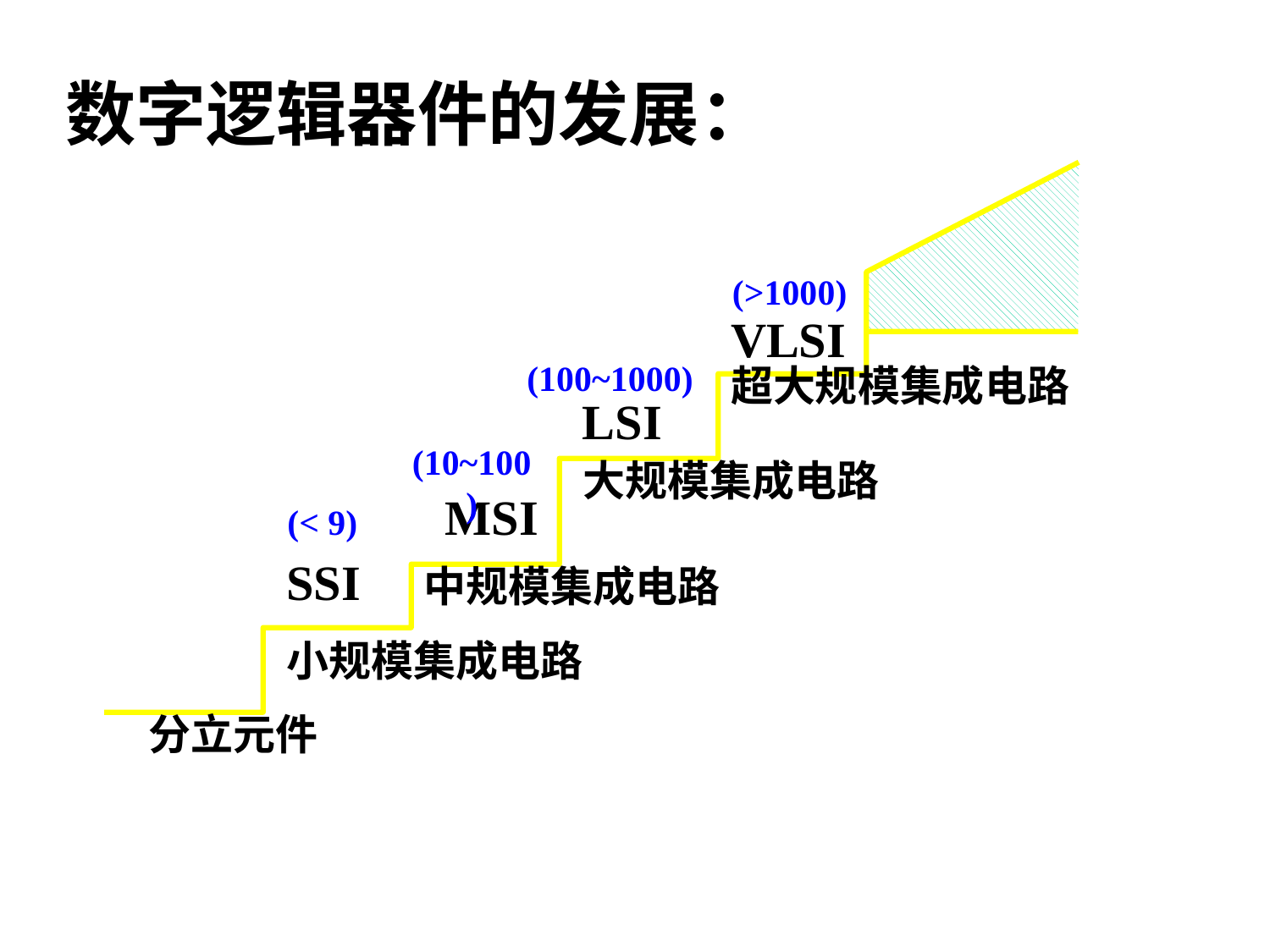

数字逻辑器件的发展：

(>1000)

VLSI
(100~1000)
超大规模集成电路
LSI
(10~100)
大规模集成电路
MSI
(< 9)
SSI
中规模集成电路
小规模集成电路
分立元件